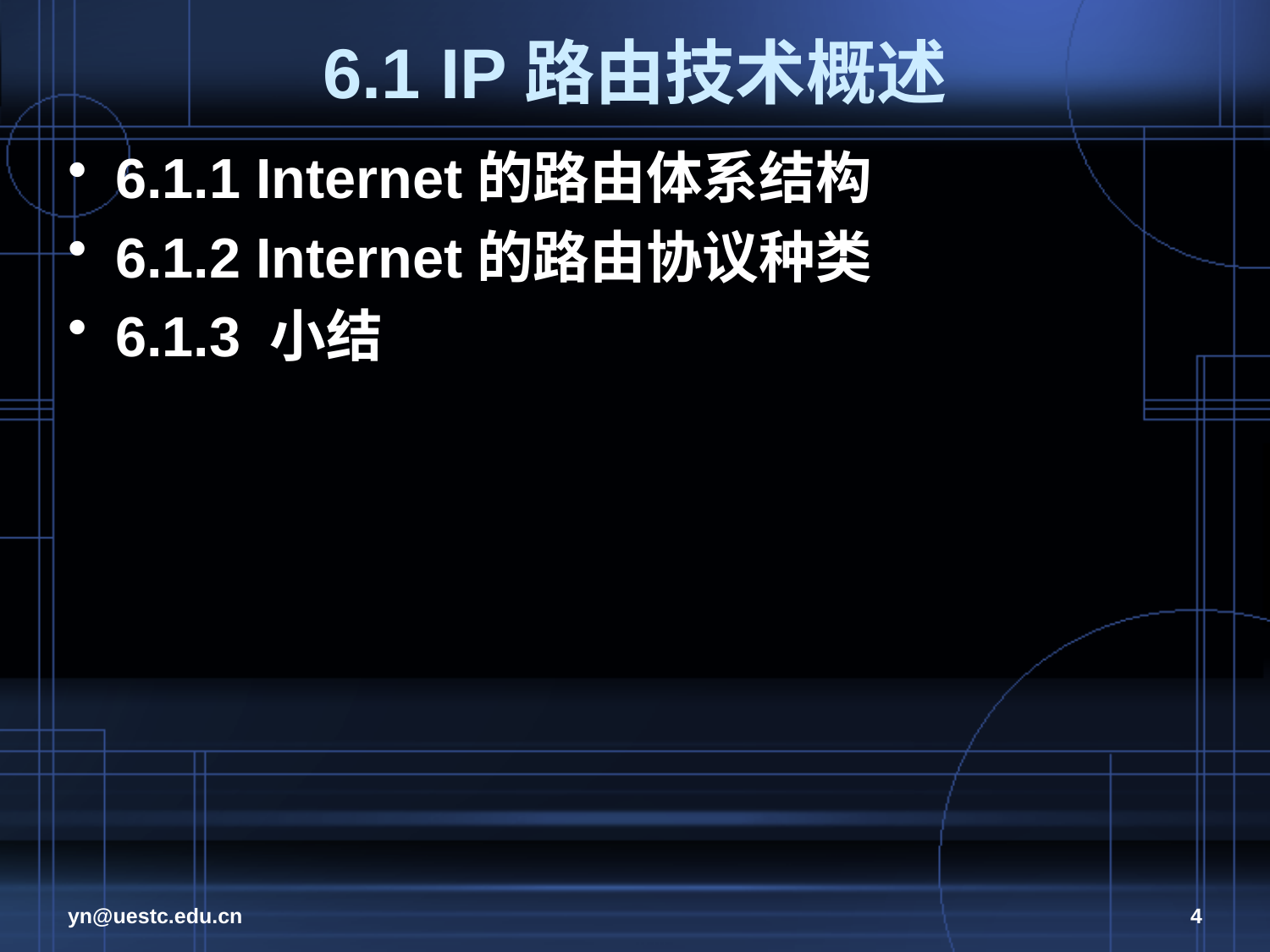

# 6.1 IP路由技术概述
6.1.1 Internet的路由体系结构
6.1.2 Internet的路由协议种类
6.1.3 小结
yn@uestc.edu.cn
4